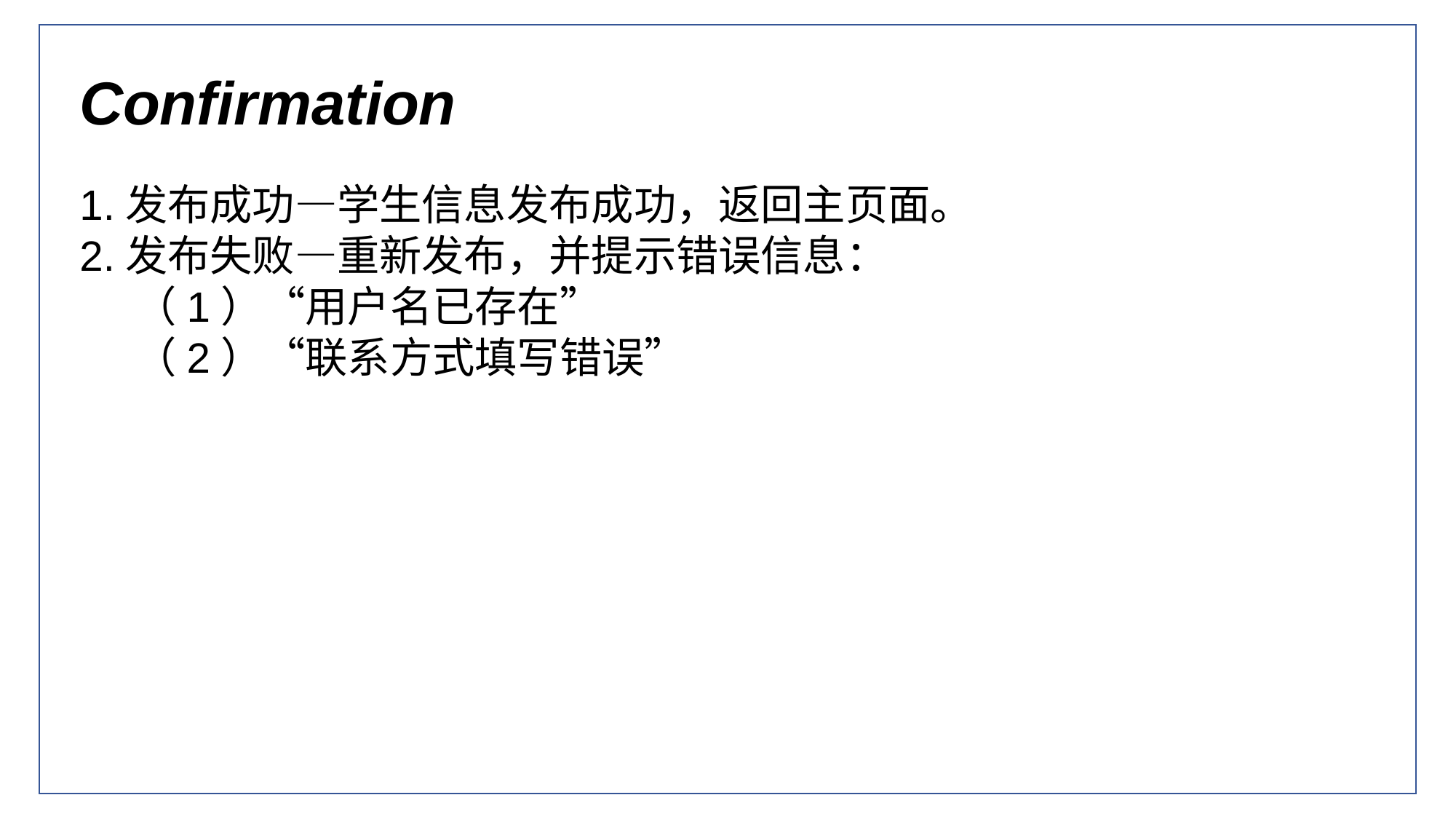

Confirmation
1.发布成功—学生信息发布成功，返回主页面。
2.发布失败—重新发布，并提示错误信息：
（1）“用户名已存在”
（2）“联系方式填写错误”